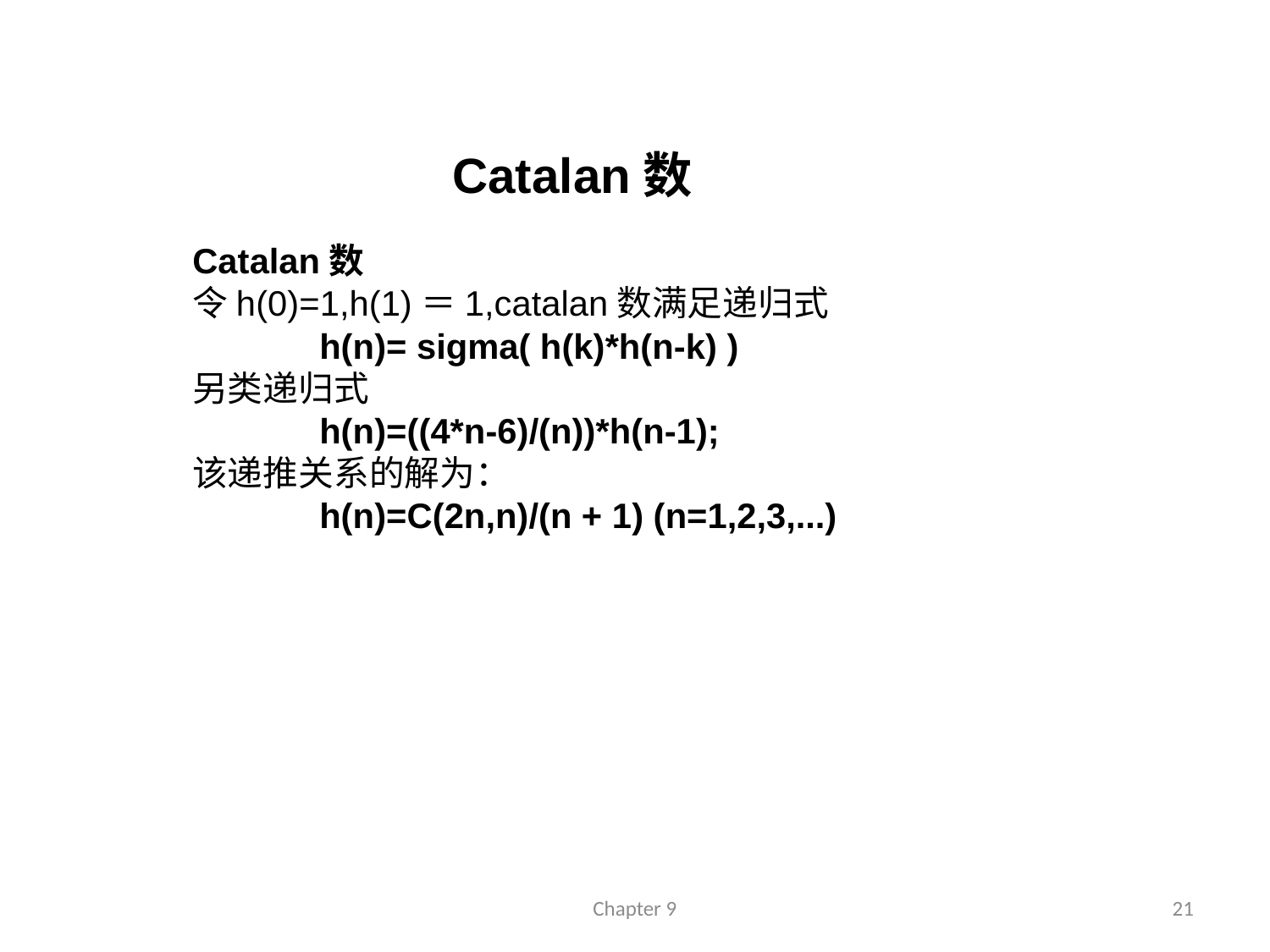

Catalan数
Catalan数
令h(0)=1,h(1)＝1,catalan数满足递归式
	h(n)= sigma( h(k)*h(n-k) )
另类递归式
	h(n)=((4*n-6)/(n))*h(n-1);
该递推关系的解为：
	h(n)=C(2n,n)/(n + 1) (n=1,2,3,...)

Chapter 9
21